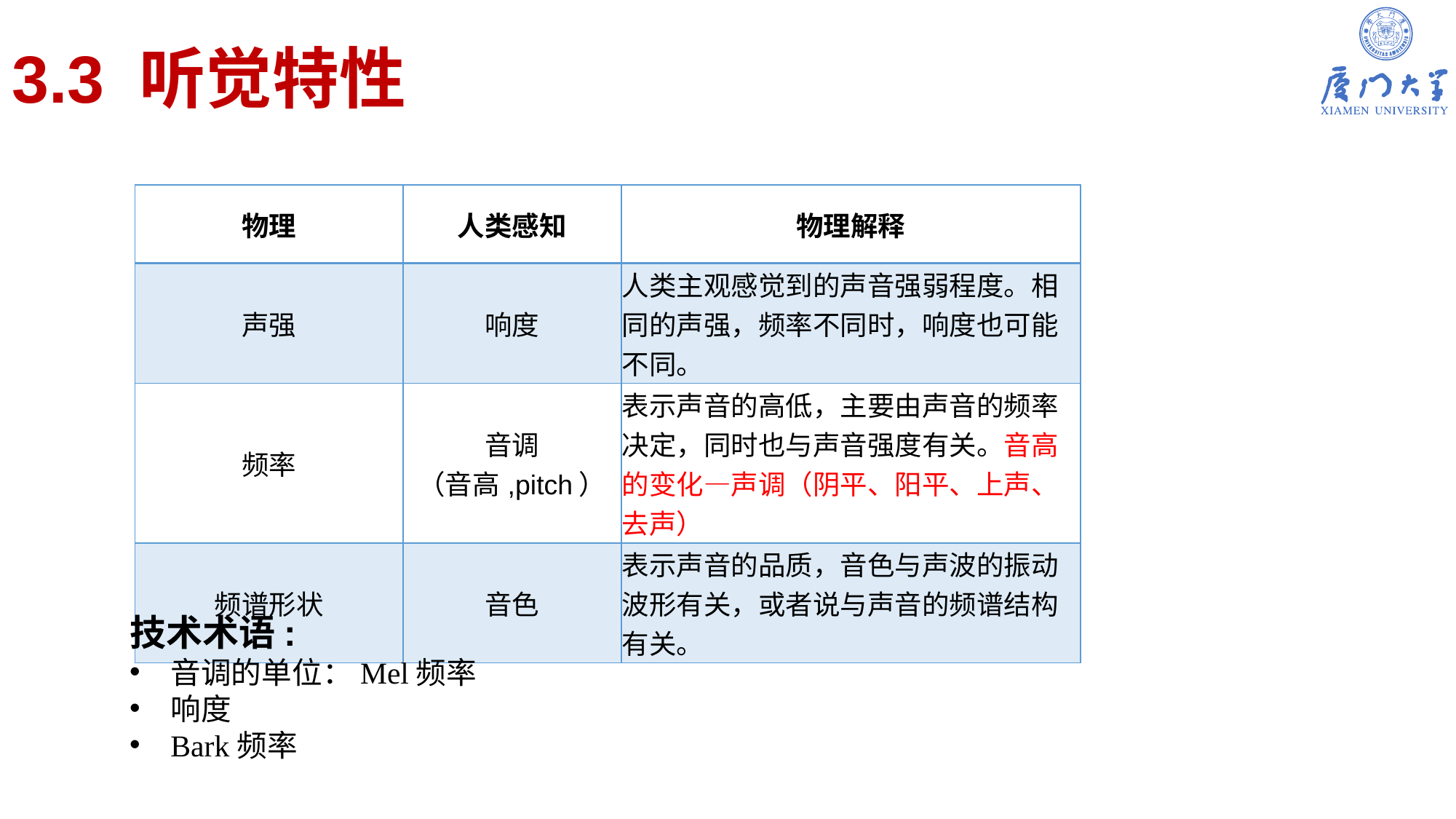

# 3.3 听觉特性
| 物理 | 人类感知 | 物理解释 |
| --- | --- | --- |
| 声强 | 响度 | 人类主观感觉到的声音强弱程度。相同的声强，频率不同时，响度也可能不同。 |
| 频率 | 音调 （音高,pitch） | 表示声音的高低，主要由声音的频率决定，同时也与声音强度有关。音高的变化—声调（阴平、阳平、上声、去声） |
| 频谱形状 | 音色 | 表示声音的品质，音色与声波的振动波形有关，或者说与声音的频谱结构有关。 |
技术术语:
音调的单位：Mel频率
响度
Bark频率